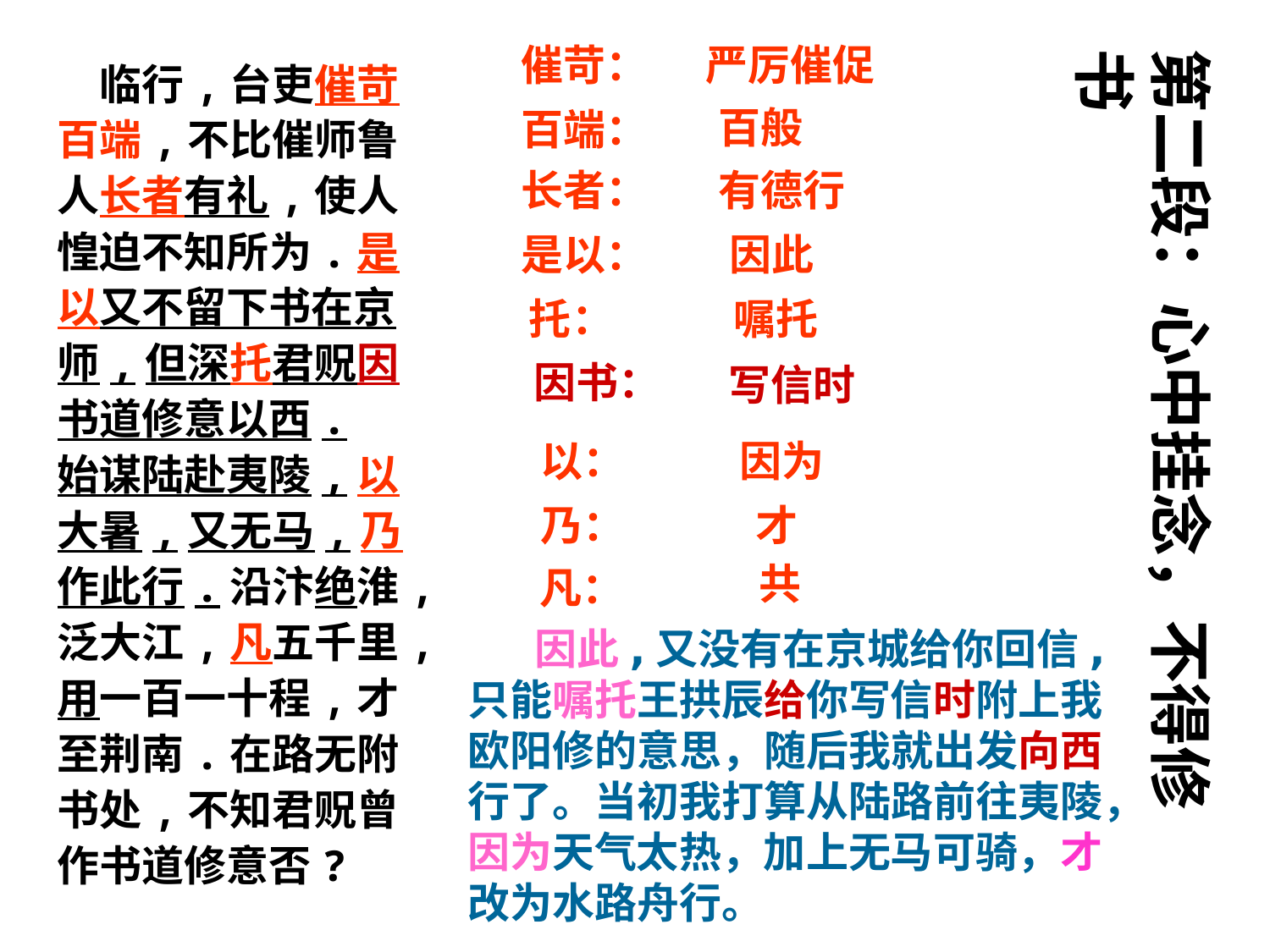

催苛：
严厉催促
第二段：心中挂念，不得修书
　临行,台吏催苛百端,不比催师鲁人长者有礼,使人惶迫不知所为.是以又不留下书在京师,但深托君贶因书道修意以西. 始谋陆赴夷陵,以大暑,又无马,乃作此行.沿汴绝淮,泛大江,凡五千里,用一百一十程,才至荆南.在路无附书处,不知君贶曾作书道修意否?
百般
百端：
有德行
长者：
因此
是以：
托：
嘱托
因书：
写信时
因为
以：
才
乃：

共
凡：
      因此,又没有在京城给你回信,只能嘱托王拱辰给你写信时附上我欧阳修的意思，随后我就出发向西行了。当初我打算从陆路前往夷陵，因为天气太热，加上无马可骑，才改为水路舟行。